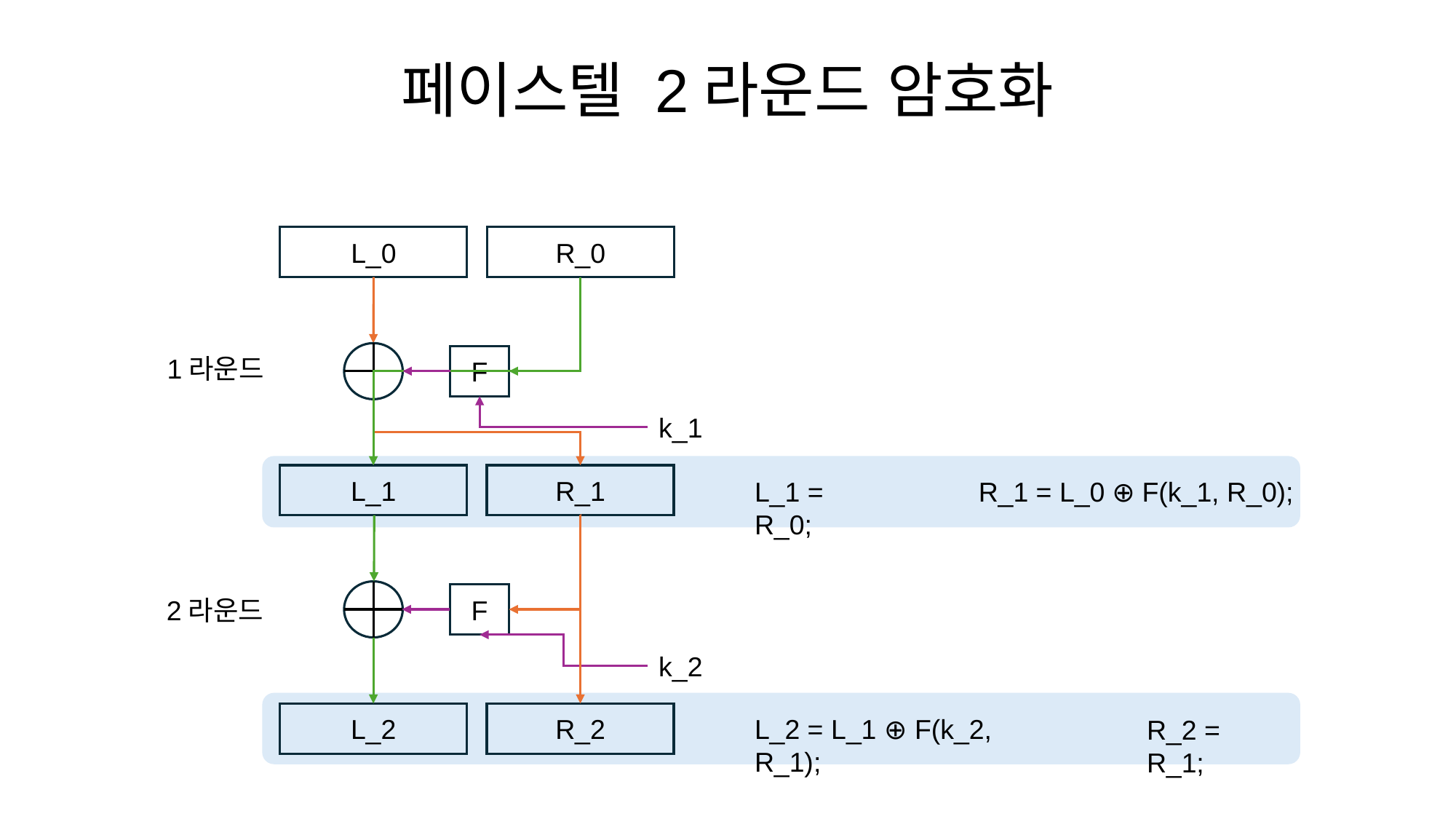

페이스텔 2라운드 암호화
L_0
R_0

1라운드
F
k_1

L_1
R_1
L_1 = R_0;
R_1 = L_0﻿ ⊕ F(k_1, R_0);

F
2라운드
k_2

L_2
R_2
L_2 = L_1 ⊕ F(k_2, R_1);
R_2 = R_1;